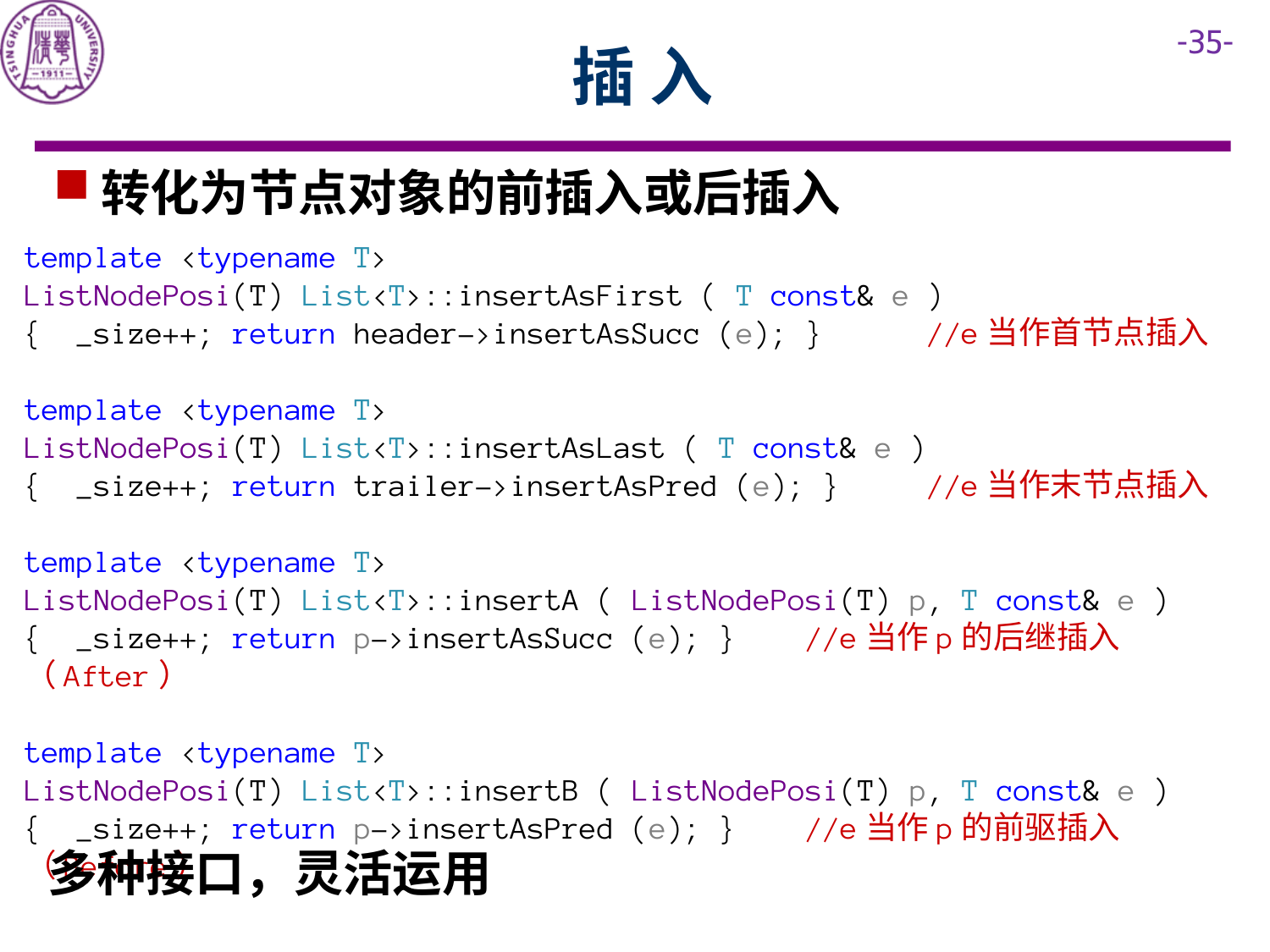

# 插 入
转化为节点对象的前插入或后插入
template <typename T>
ListNodePosi(T) List<T>::insertAsFirst ( T const& e )
{  _size++; return header->insertAsSucc (e); }      //e当作首节点插入

template <typename T>
ListNodePosi(T) List<T>::insertAsLast ( T const& e )
{  _size++; return trailer->insertAsPred (e); }     //e当作末节点插入

template <typename T>
ListNodePosi(T) List<T>::insertA ( ListNodePosi(T) p, T const& e )
{  _size++; return p->insertAsSucc (e); }    //e当作p的后继插入（After）

template <typename T>
ListNodePosi(T) List<T>::insertB ( ListNodePosi(T) p, T const& e )
{  _size++; return p->insertAsPred (e); }    //e当作p的前驱插入（Before）
多种接口，灵活运用